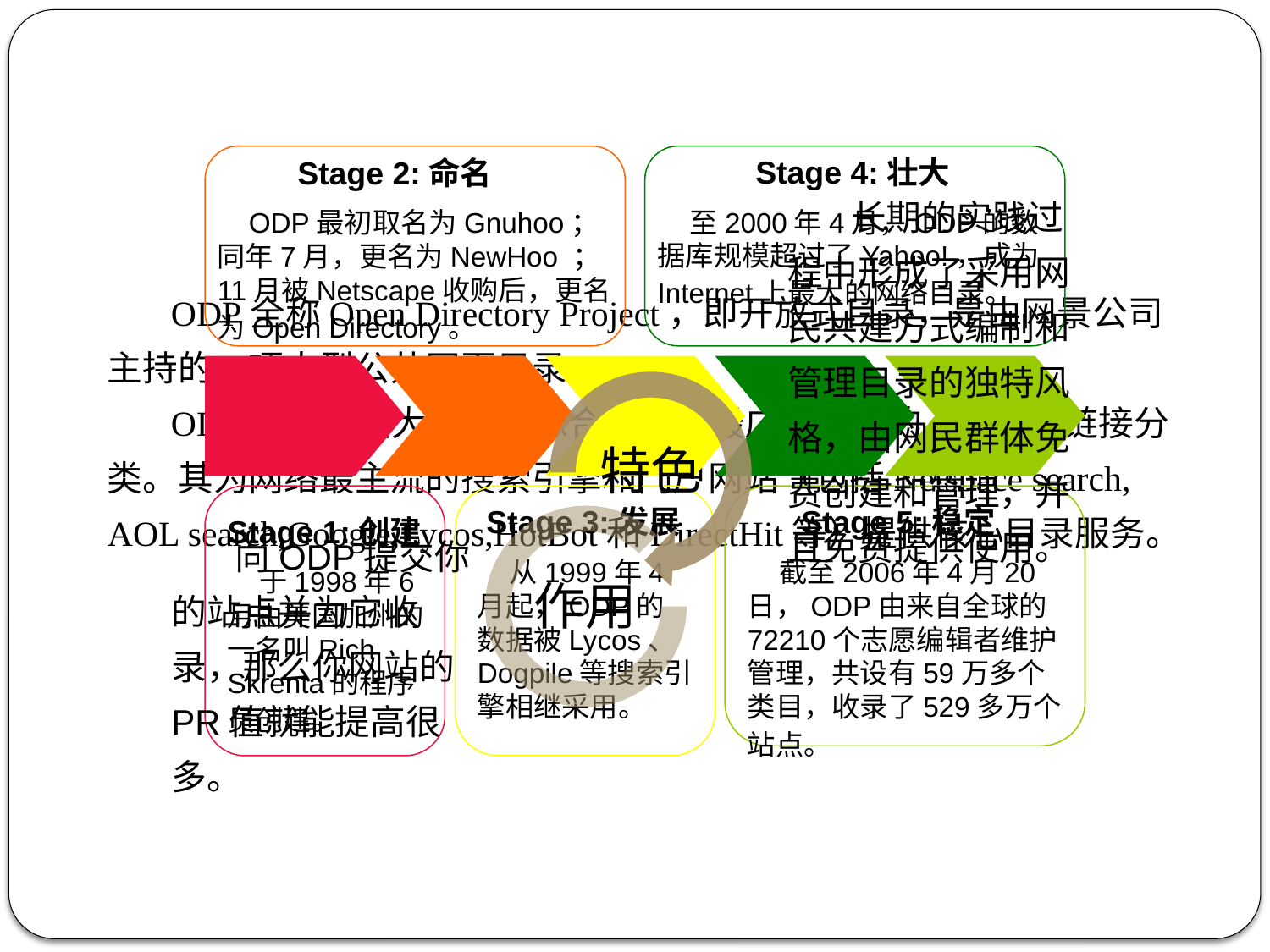

Stage 4:壮大
    至2000年4月，ODP的数据库规模超过了Yahoo!，成为Internet上最大的网络目录。
         Stage 2:命名
    ODP最初取名为Gnuhoo；同年7月，更名为NewHoo ；11月被Netscape收购后，更名为Open Directory。
长期的实践过程中形成了采用网民共建方式编制和管理目录的独特风格，由网民群体免费创建和管理，并且免费提供使用。
ODP全称Open Directory Project，即开放式目录，是由网景公司主持的一项大型公共网页目录。
ODP是目前最大的、最综合的以及最广泛分布的人工网站链接分类。其为网络最主流的搜索引擎和门户网站（包括Netspace search, AOL search,Google,Lycos,HotBot和DirectHit等）提供核心目录服务。
特色
作用

 Stage 3:发展
    从1999年4月起，ODP的数据被Lycos、Dogpile等搜索引擎相继采用。
      Stage 5:稳定
    截至2006年4月20日，ODP由来自全球的72210个志愿编辑者维护管理，共设有59万多个类目，收录了529多万个站点。
Stage 1:创建
    于1998年6月由美国加州的一名叫Rich Skrenta的程序员创建。
向ODP提交你的站点并为它收录，那么你网站的PR值就能提高很多。